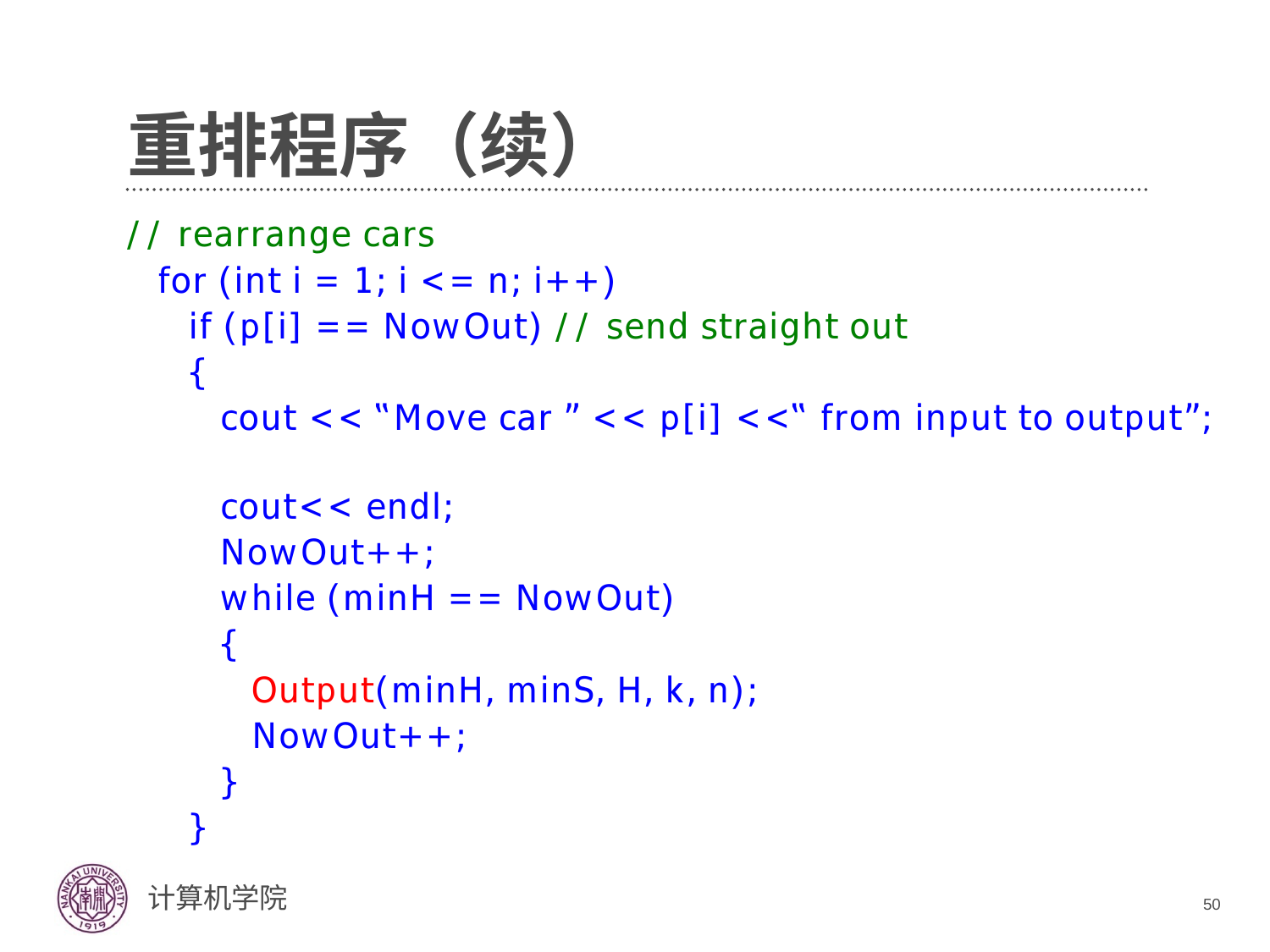

# 重排程序（续）
// rearrange cars
   for (int i = 1; i <= n; i++)
      if (p[i] == NowOut) // send straight out
      {
         cout << “Move car ” << p[i] <<“ from input to output”;
         cout<< endl;
         NowOut++;
         while (minH == NowOut)
         {
            Output(minH, minS, H, k, n);
   	         NowOut++;
         }
      }

50